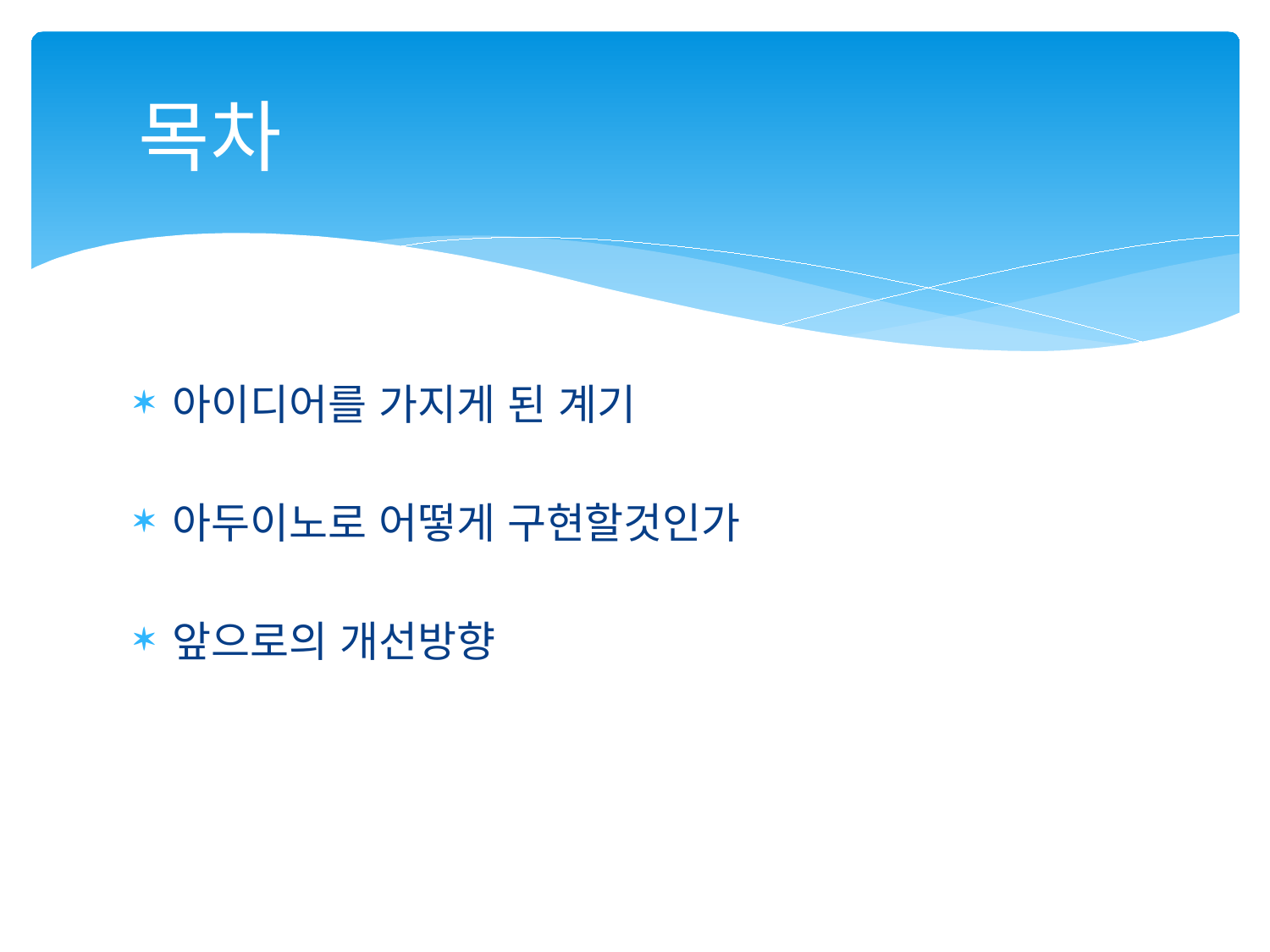

# 목차
아이디어를 가지게 된 계기

아두이노로 어떻게 구현할것인가

앞으로의 개선방향